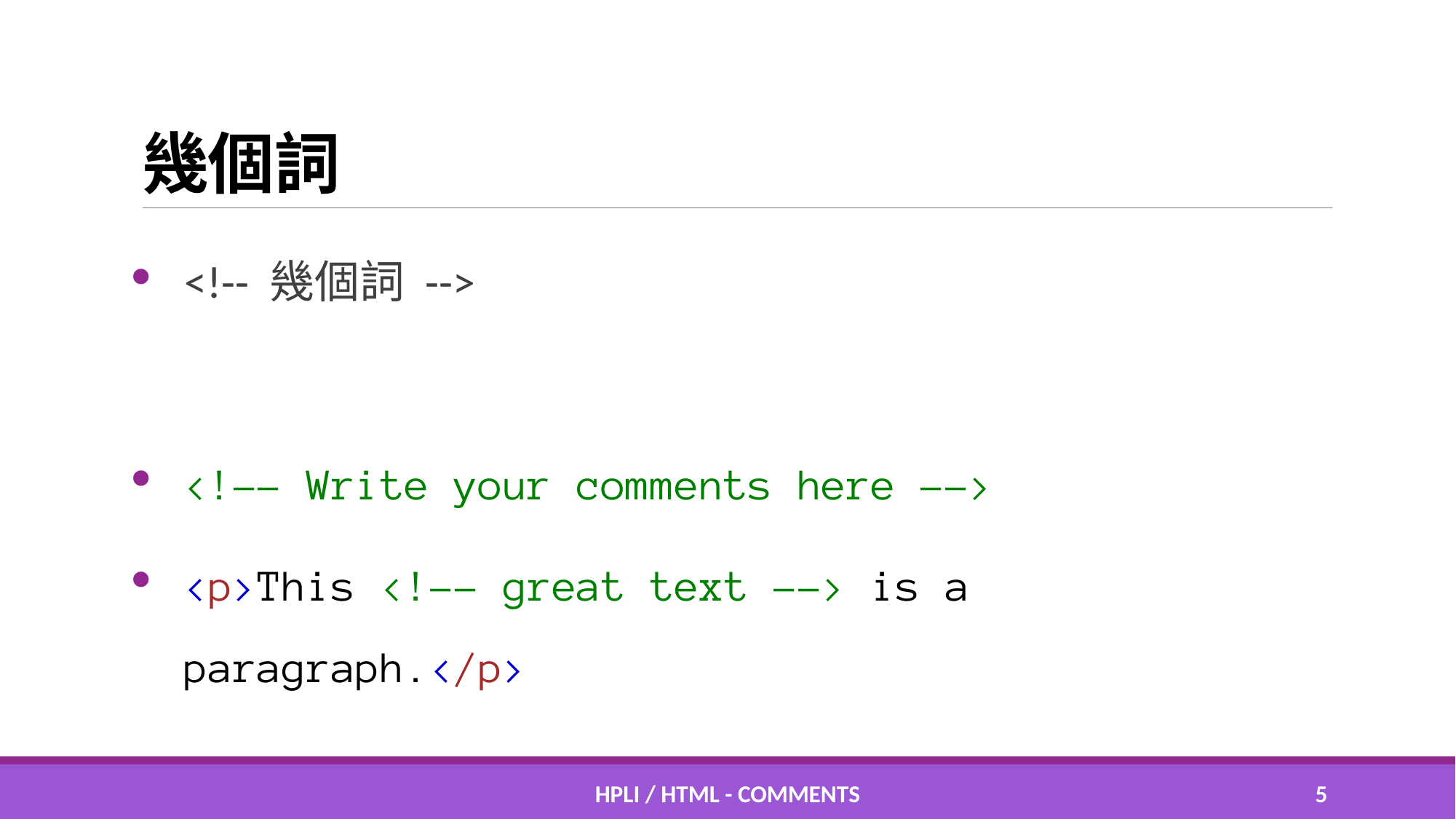

# 幾個詞
<!-- 幾個詞 -->

<!-- Write your comments here -->
<p>This <!-- great text --> is a paragraph.</p>

HPLI / HTML - comments
5